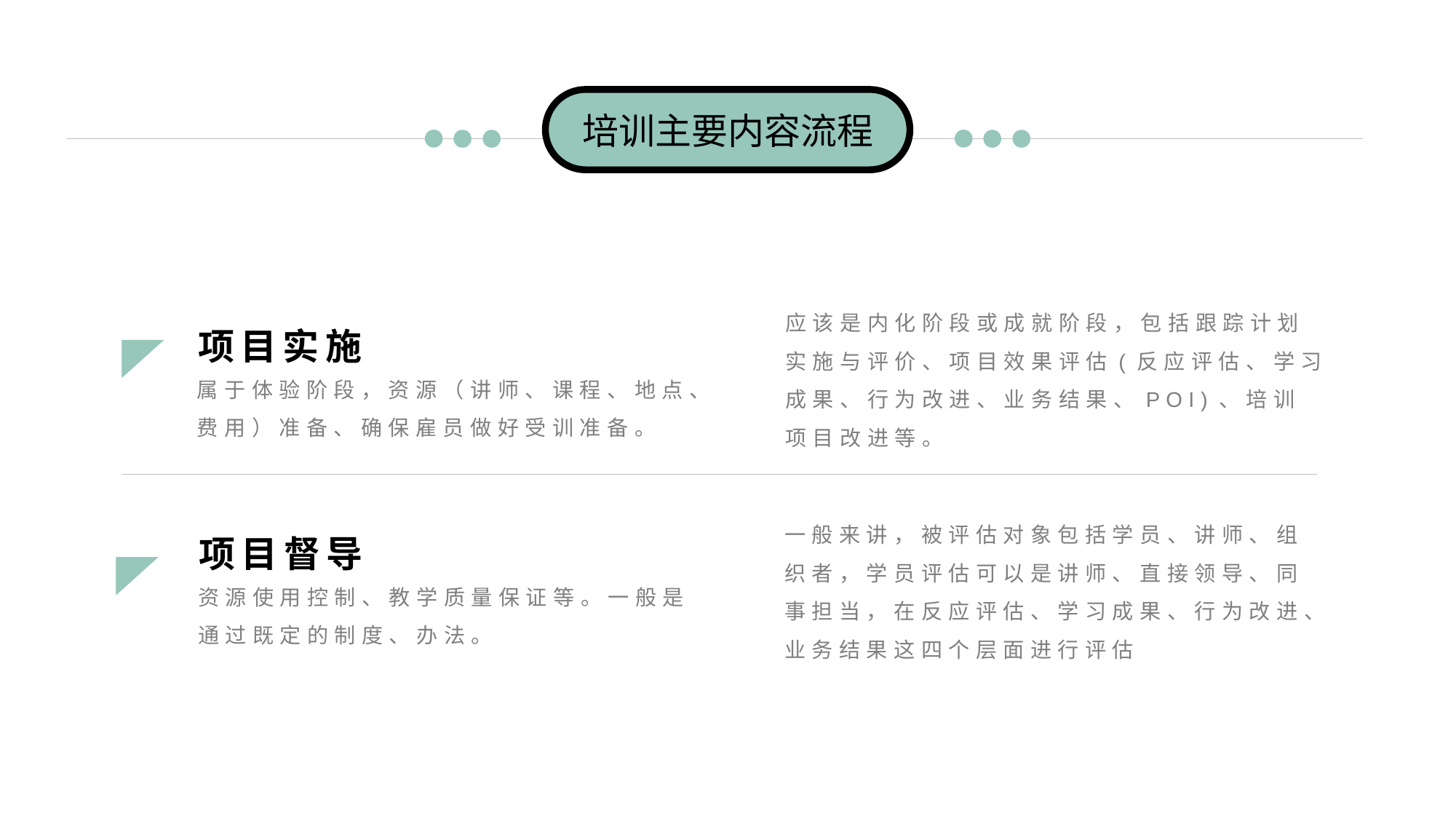

培训主要内容流程

应该是内化阶段或成就阶段，包括跟踪计划实施与评价、项目效果评估(反应评估、学习成果、行为改进、业务结果、POI)、培训项目改进等。
项目实施

属于体验阶段，资源（讲师、课程、地点、费用）准备、确保雇员做好受训准备。
项目督导
一般来讲，被评估对象包括学员、讲师、组织者，学员评估可以是讲师、直接领导、同事担当，在反应评估、学习成果、行为改进、业务结果这四个层面进行评估

资源使用控制、教学质量保证等。一般是通过既定的制度、办法。